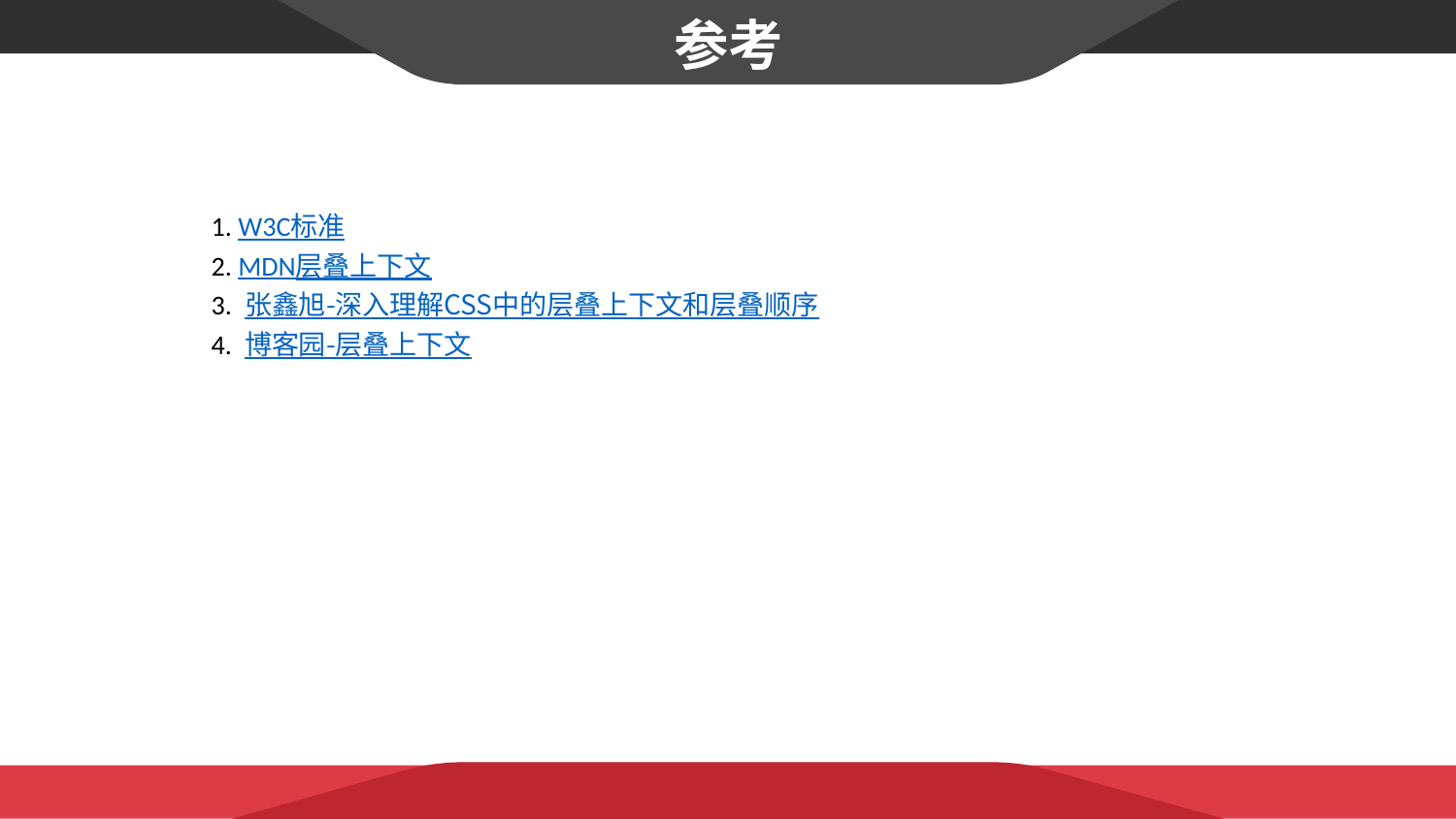

参考
1. W3C标准
2. MDN层叠上下文
3. 张鑫旭-深入理解CSS中的层叠上下文和层叠顺序
4. 博客园-层叠上下文